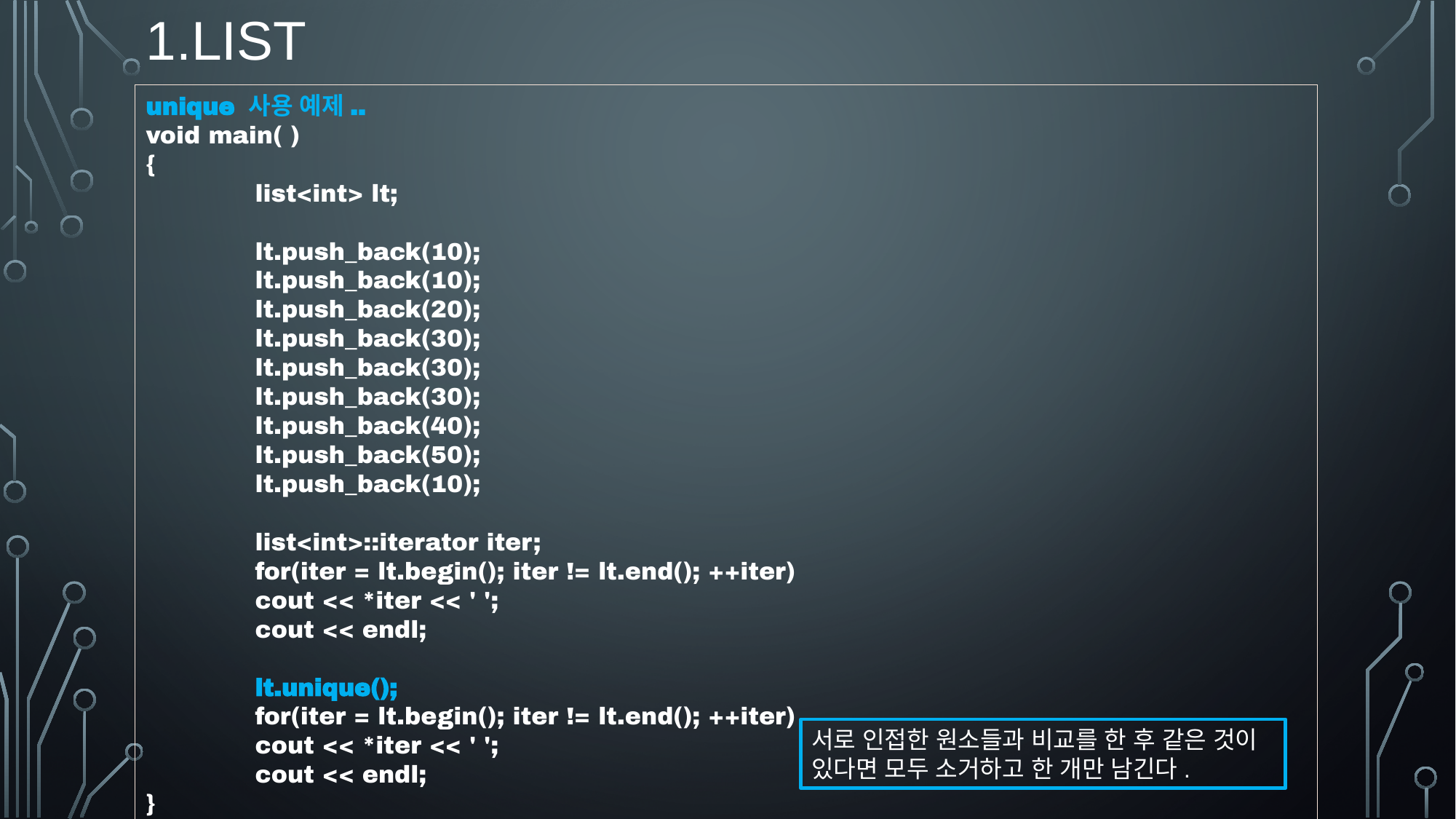

# 1.LIST
unique 사용 예제..
void main( )
{
    	list<int> lt;

    	lt.push_back(10);
    	lt.push_back(10);
    	lt.push_back(20);
    	lt.push_back(30);
    	lt.push_back(30);
    	lt.push_back(30);
    	lt.push_back(40);
    	lt.push_back(50);
    	lt.push_back(10);

    	list<int>::iterator iter;
    	for(iter = lt.begin(); iter != lt.end(); ++iter)
        	cout << *iter << ' ';
    	cout << endl;

    	lt.unique();
    	for(iter = lt.begin(); iter != lt.end(); ++iter)
        	cout << *iter << ' ';
    	cout << endl;
}
서로 인접한 원소들과 비교를 한 후 같은 것이 있다면 모두 소거하고 한 개만 남긴다.